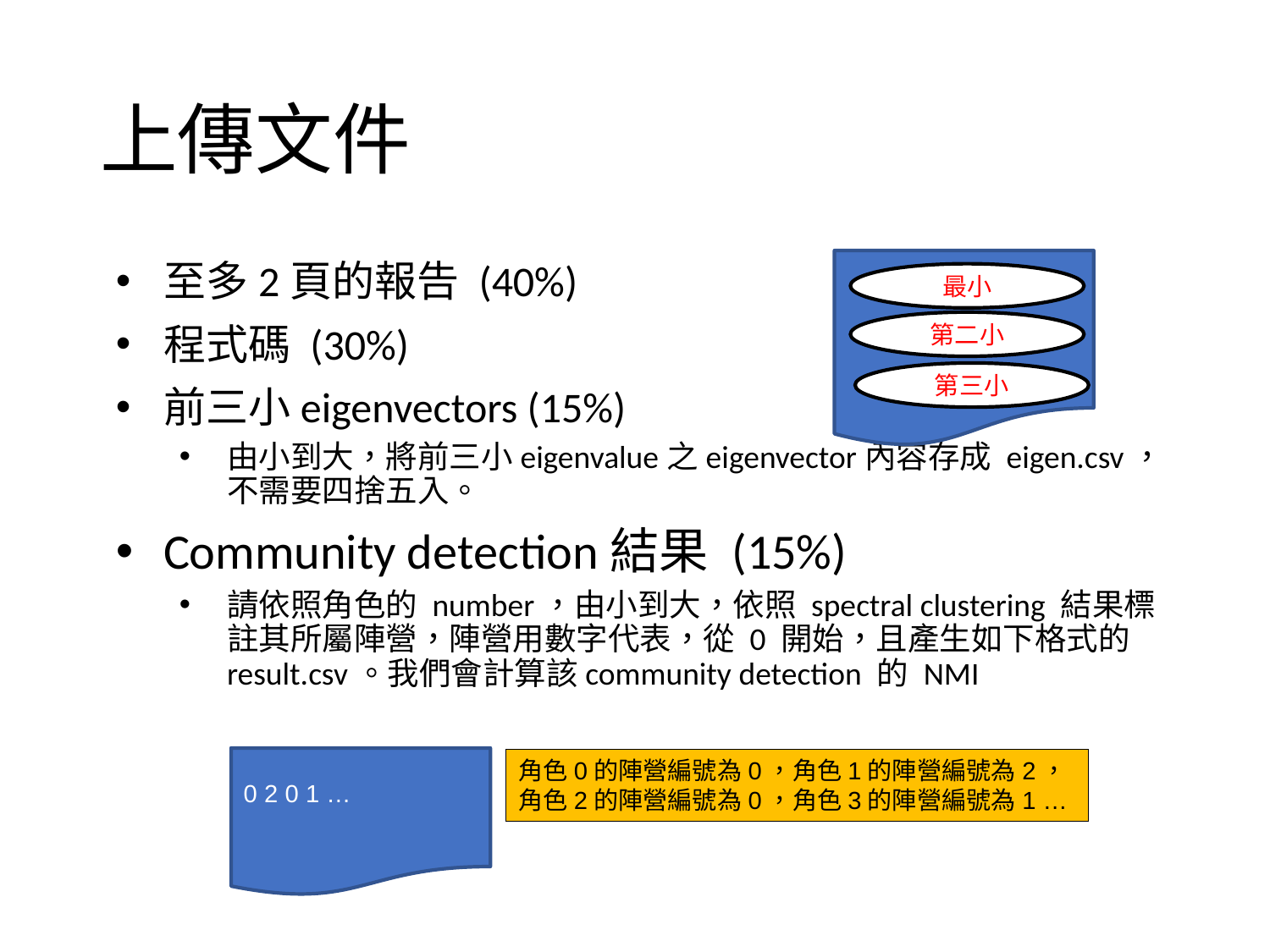

# 上傳文件

至多2頁的報告 (40%)
程式碼 (30%)
前三小eigenvectors (15%)
由小到大，將前三小eigenvalue之eigenvector內容存成 eigen.csv，不需要四捨五入。
Community detection結果 (15%)
請依照角色的 number，由小到大，依照 spectral clustering 結果標註其所屬陣營，陣營用數字代表，從 0 開始，且產生如下格式的 result.csv。我們會計算該community detection 的 NMI

最小
第二小
第三小
0 2 0 1 …

角色0的陣營編號為0，角色1的陣營編號為2，
角色2的陣營編號為0，角色3的陣營編號為1 …